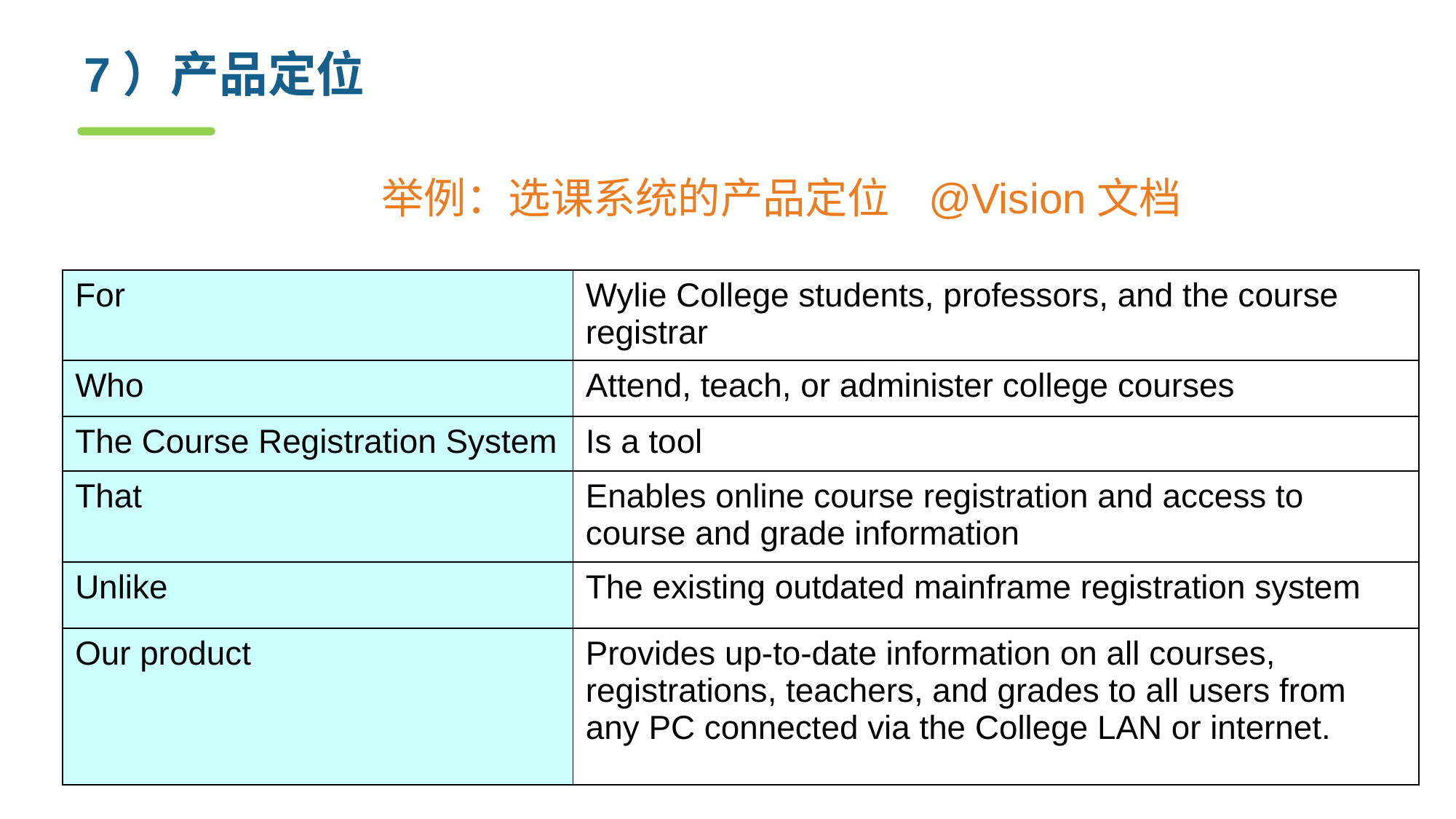

# 7）产品定位
举例：选课系统的产品定位   @Vision文档
| For | Wylie College students, professors, and the course registrar |
| --- | --- |
| Who | Attend, teach, or administer college courses |
| The Course Registration System | Is a tool |
| That | Enables online course registration and access to course and grade information |
| Unlike | The existing outdated mainframe registration system |
| Our product | Provides up-to-date information on all courses, registrations, teachers, and grades to all users from any PC connected via the College LAN or internet. |
43